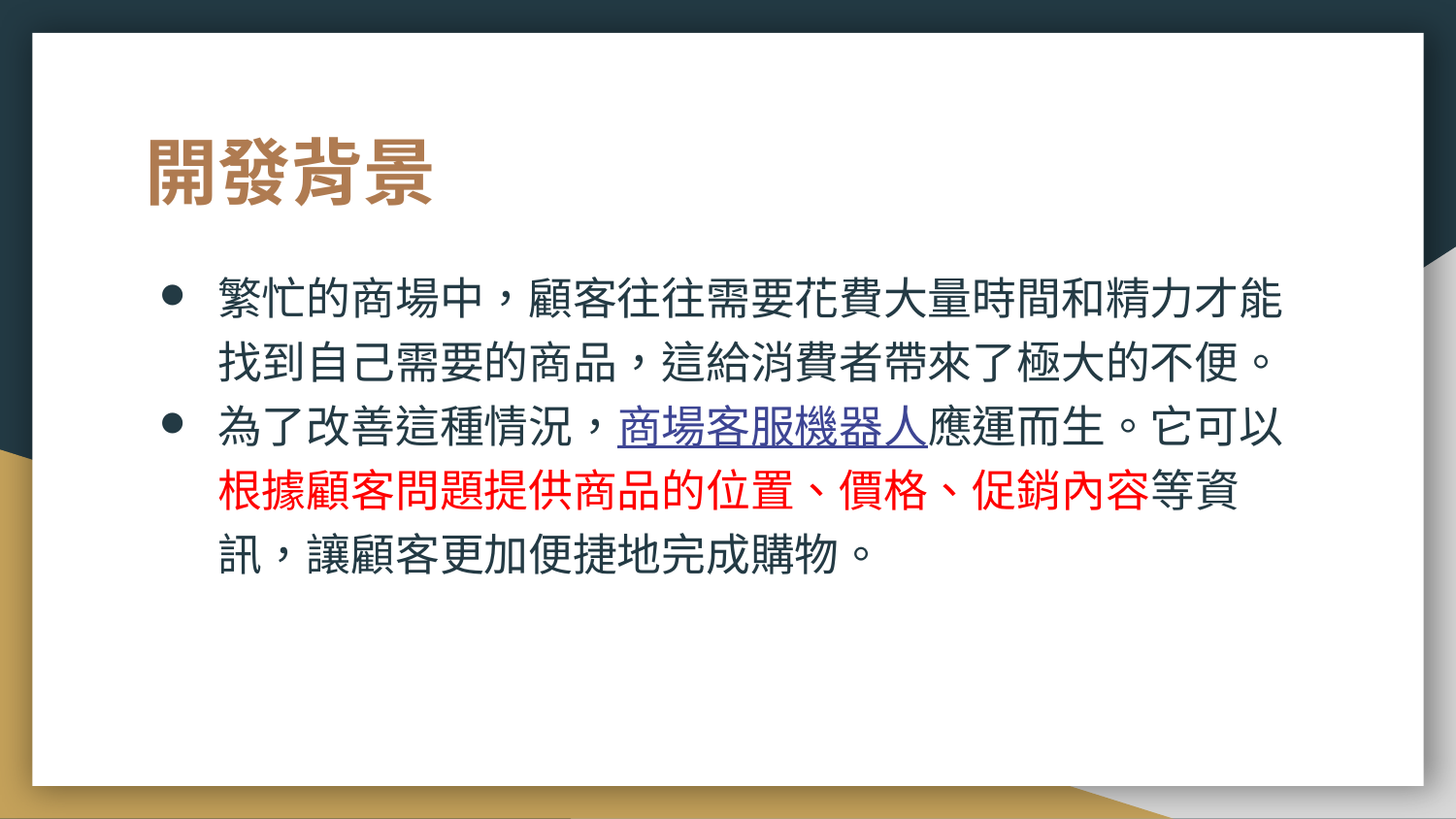

# 開發背景
繁忙的商場中，顧客往往需要花費大量時間和精力才能找到自己需要的商品，這給消費者帶來了極大的不便。
為了改善這種情況，商場客服機器人應運而生。它可以根據顧客問題提供商品的位置、價格、促銷內容等資訊，讓顧客更加便捷地完成購物。